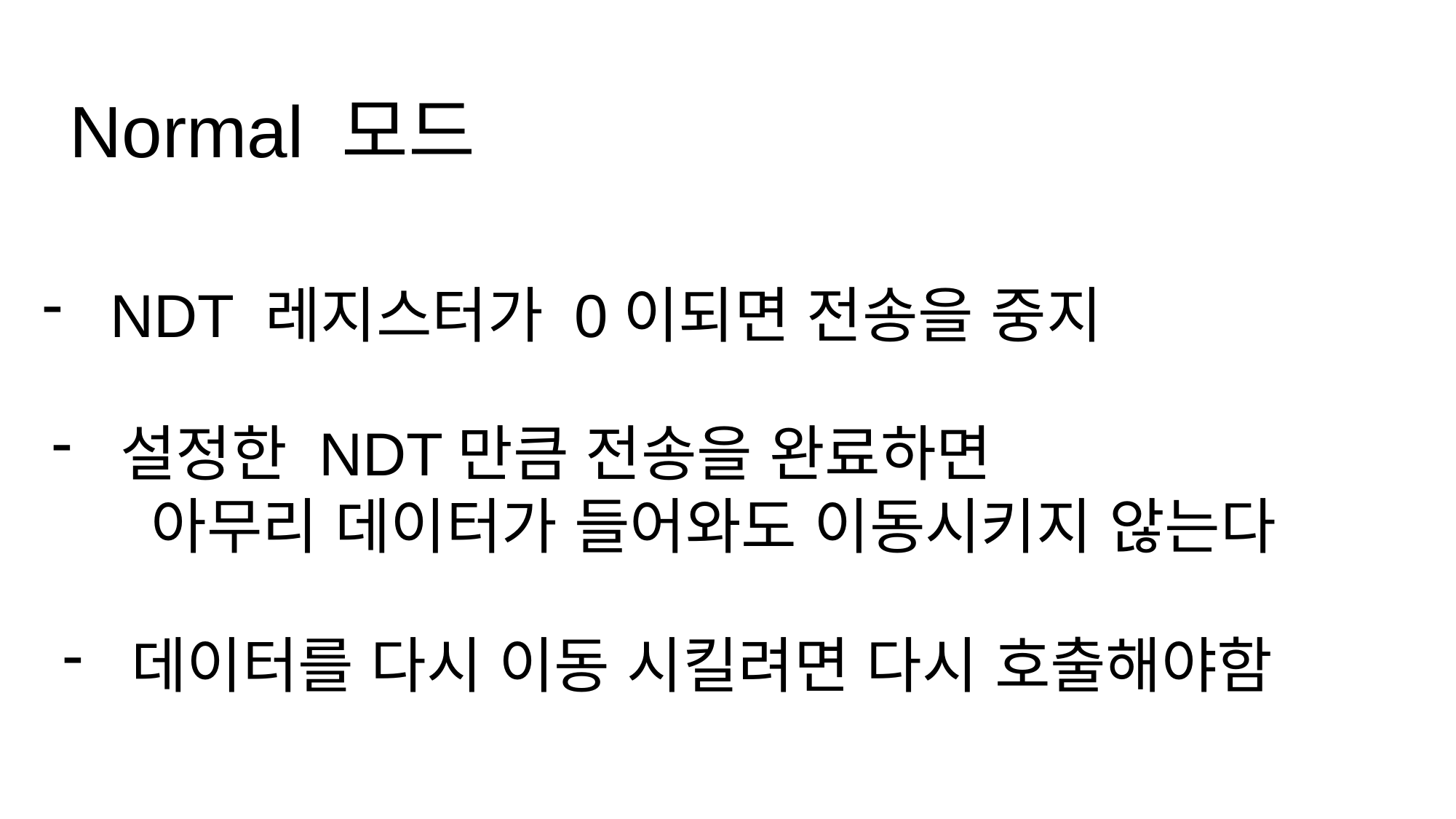

Normal 모드
NDT 레지스터가 0이되면 전송을 중지
설정한 NDT만큼 전송을 완료하면
     아무리 데이터가 들어와도 이동시키지 않는다
데이터를 다시 이동 시킬려면 다시 호출해야함